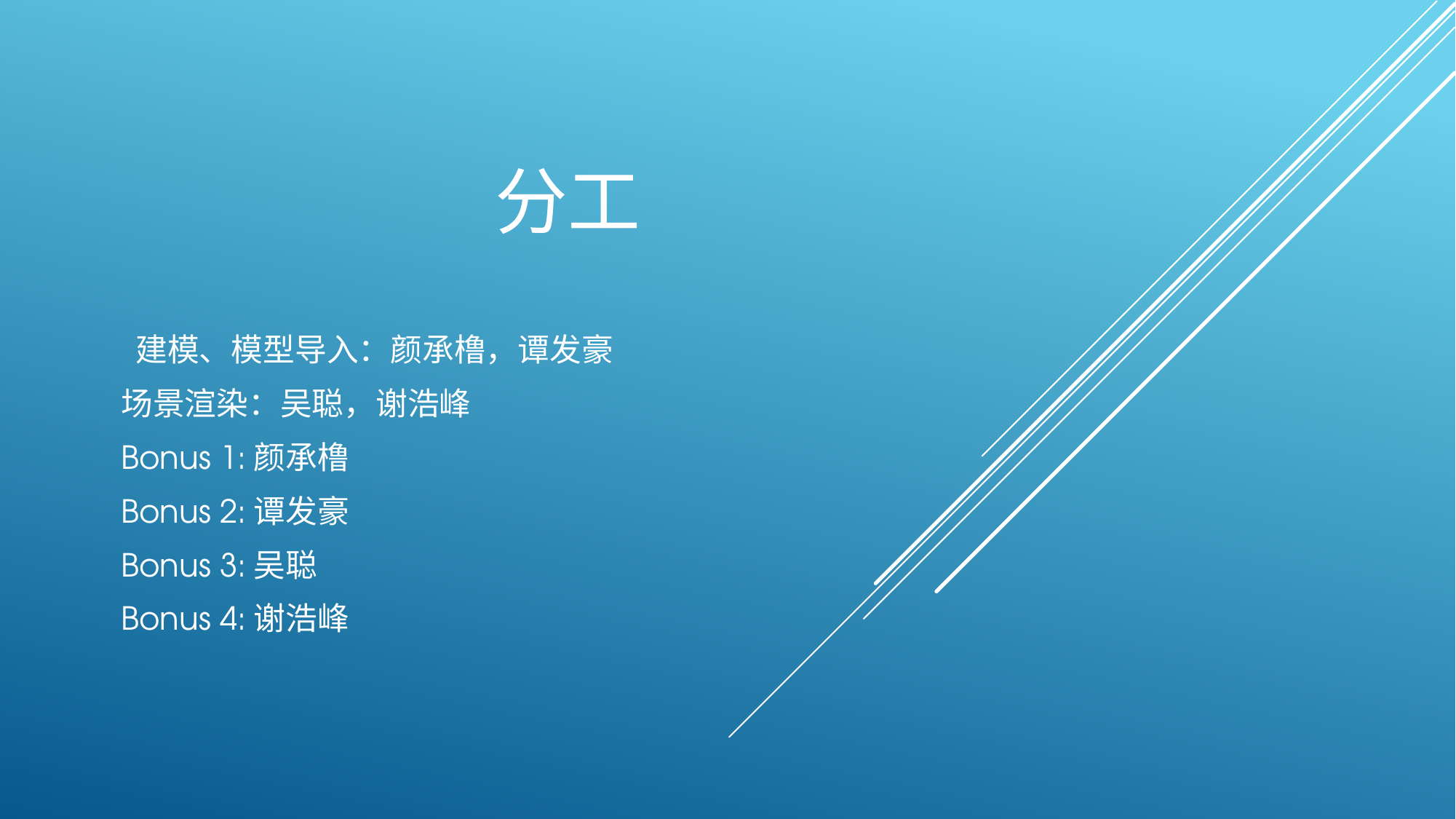

# 分工
 建模、模型导入：颜承橹，谭发豪
场景渲染：吴聪，谢浩峰
Bonus 1:颜承橹
Bonus 2:谭发豪
Bonus 3:吴聪
Bonus 4:谢浩峰